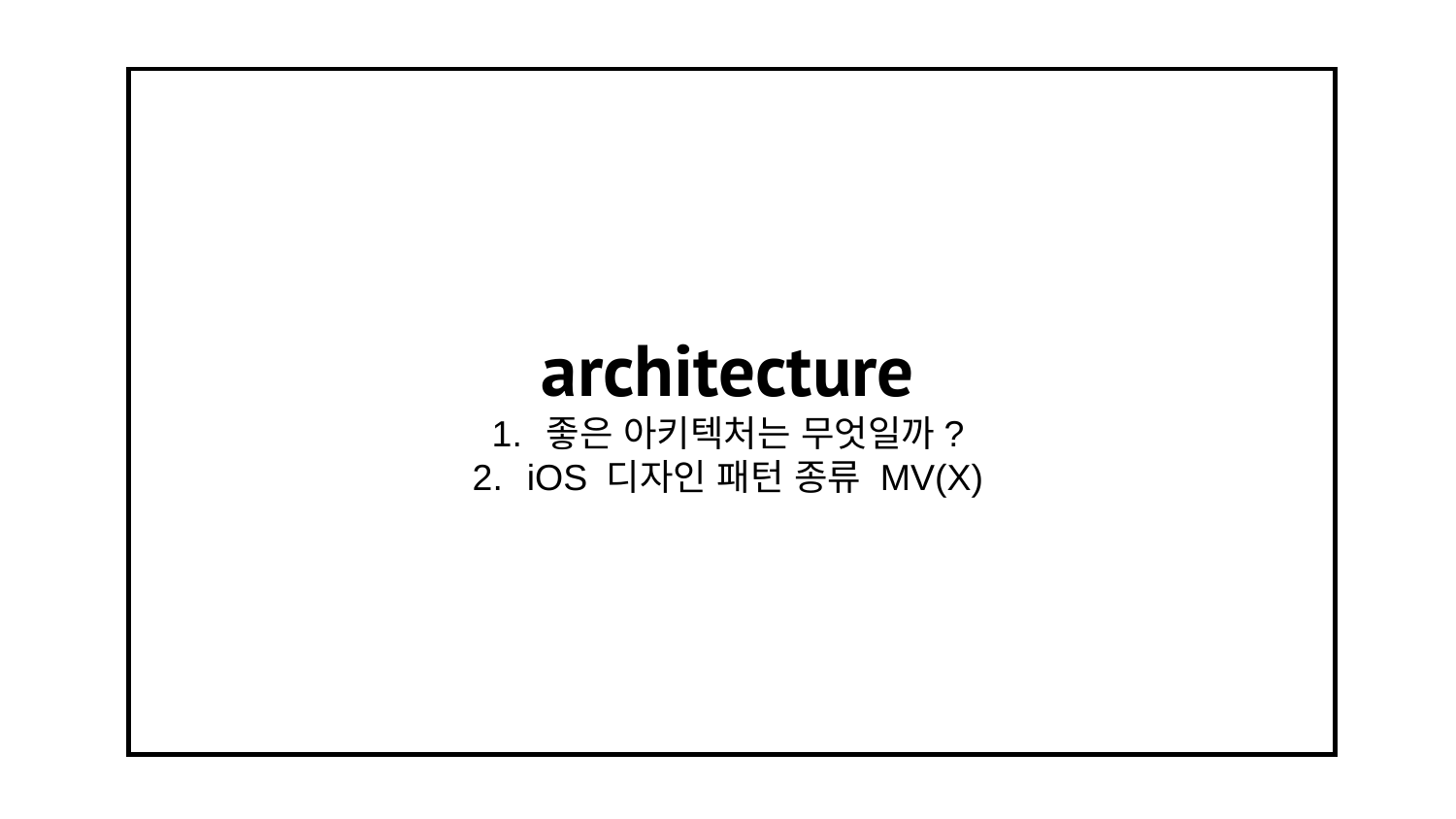

architecture
좋은 아키텍처는 무엇일까?
iOS 디자인 패턴 종류 MV(X)